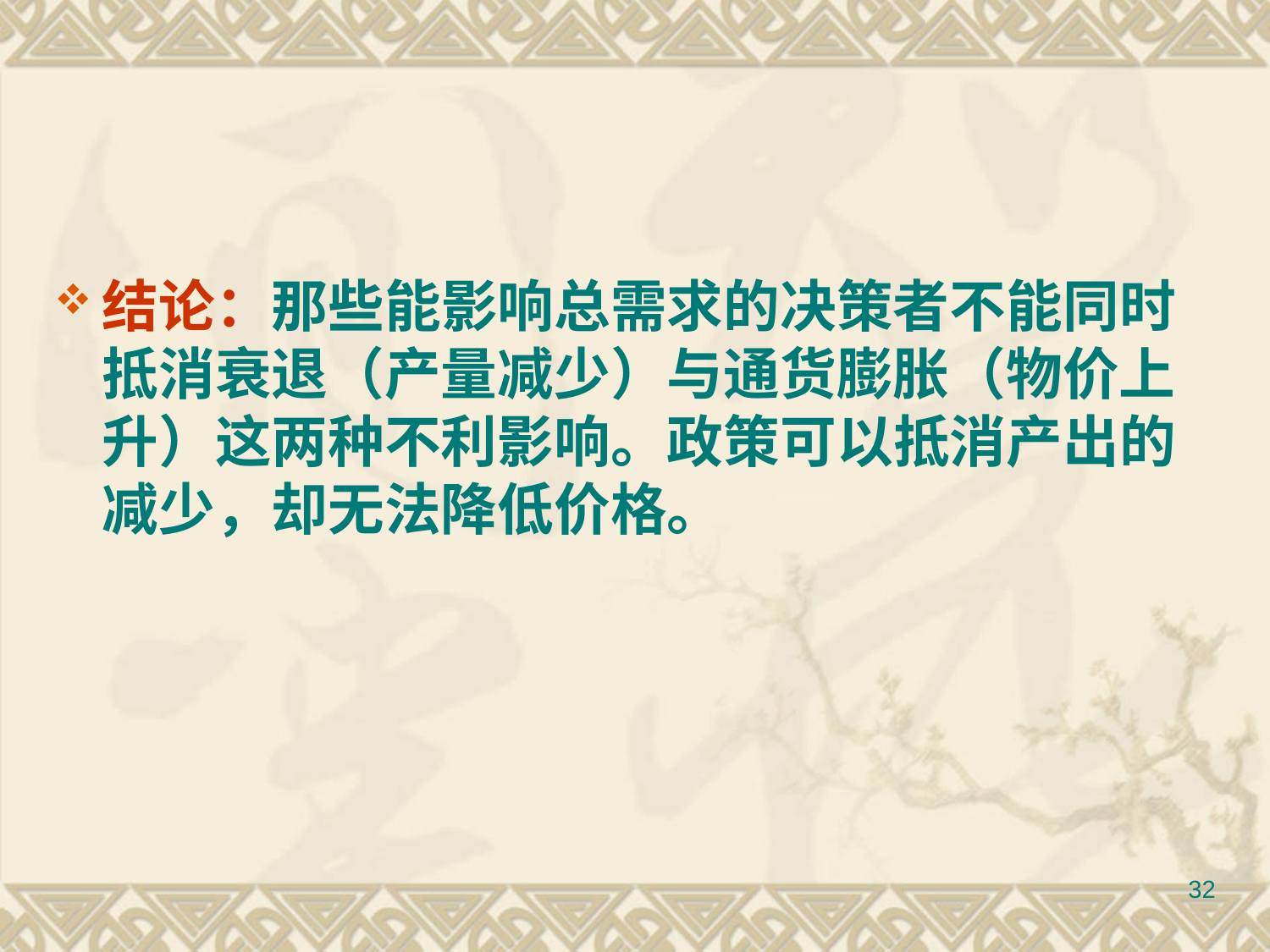

#
结论：那些能影响总需求的决策者不能同时抵消衰退（产量减少）与通货膨胀（物价上升）这两种不利影响。政策可以抵消产出的减少，却无法降低价格。

32